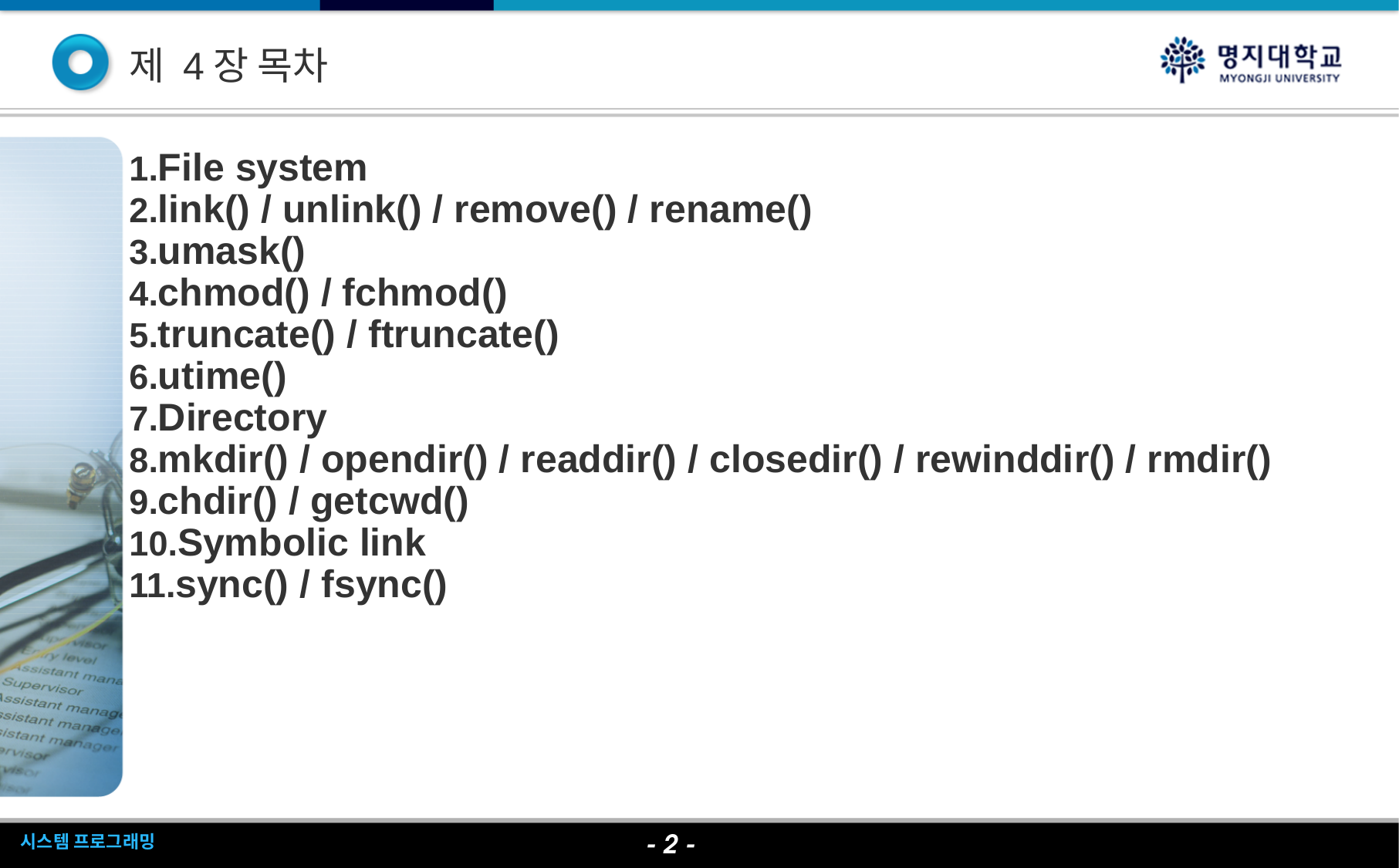

제 4장 목차
File system
link() / unlink() / remove() / rename()
umask()
chmod() / fchmod()
truncate() / ftruncate()
utime()
Directory
mkdir() / opendir() / readdir() / closedir() / rewinddir() / rmdir()
chdir() / getcwd()
Symbolic link
sync() / fsync()
- 2 -